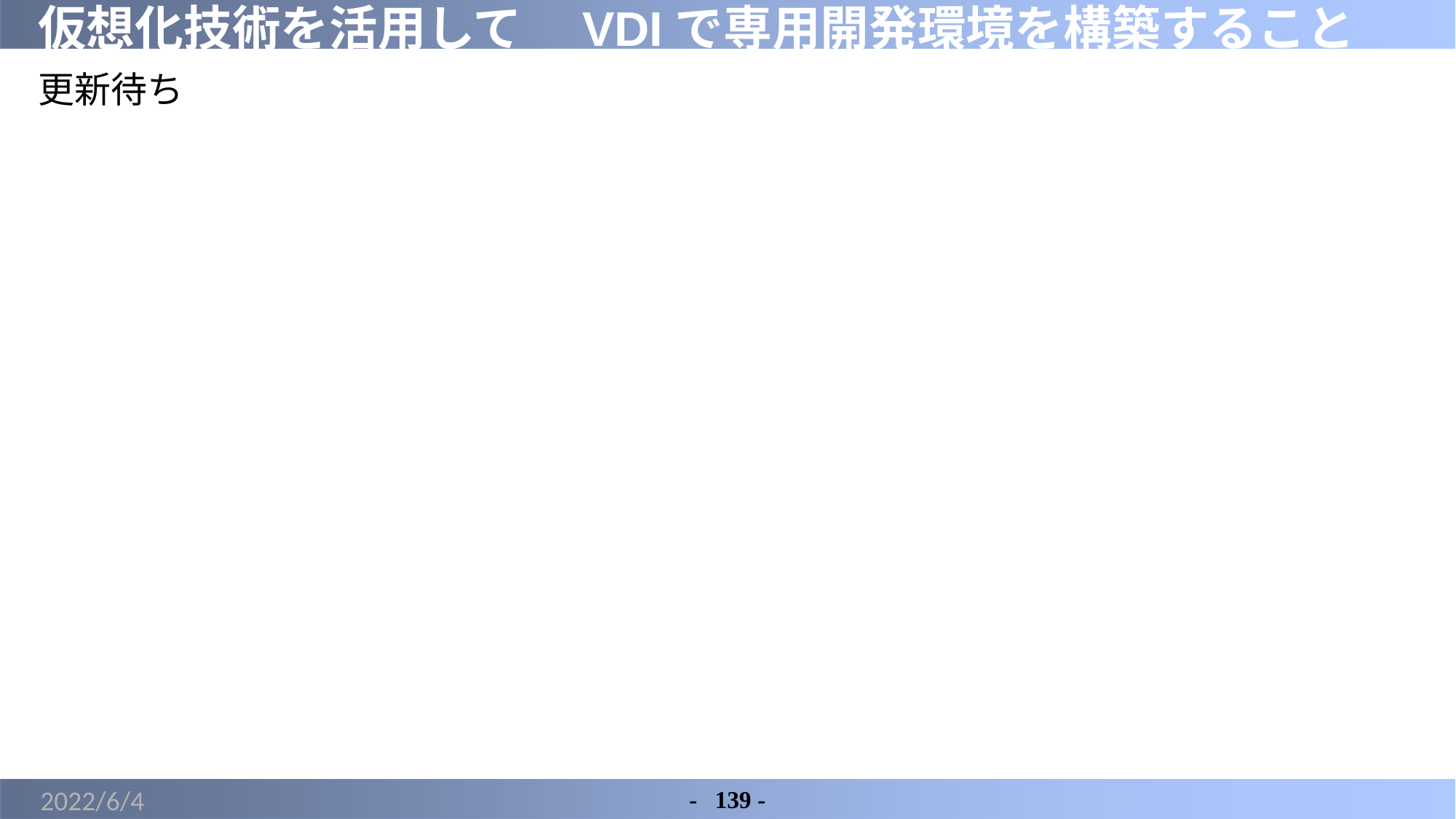

# 仮想化技術を活用して　VDIで専用開発環境を構築すること
更新待ち
2022/6/4
-	139 -